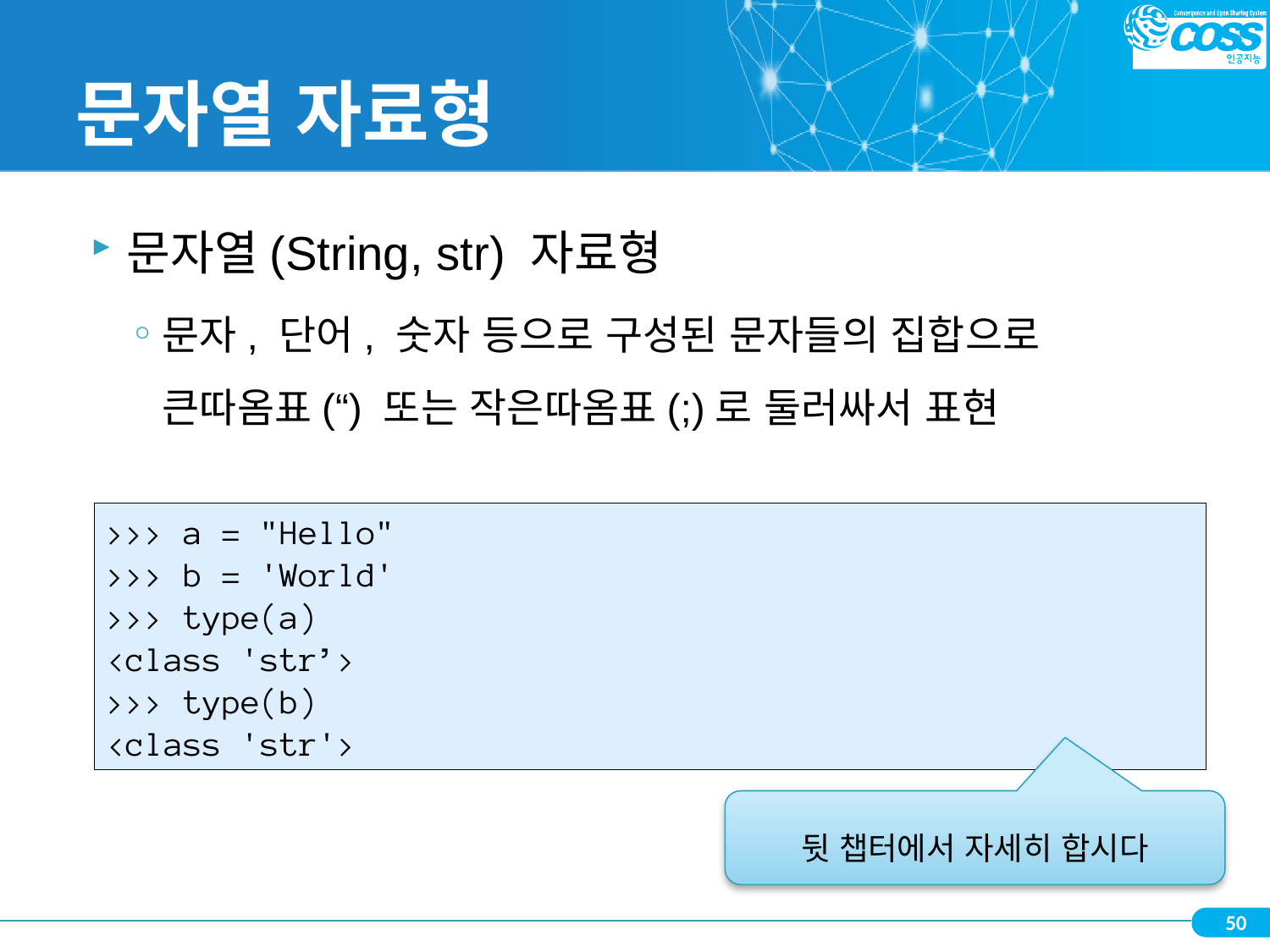

# 문자열 자료형
문자열(String, str) 자료형
문자, 단어, 숫자 등으로 구성된 문자들의 집합으로 큰따옴표(“) 또는 작은따옴표(;)로 둘러싸서 표현
>>> a = "Hello"
>>> b = 'World'
>>> type(a)
<class 'str’>
>>> type(b)
<class 'str'>
뒷 챕터에서 자세히 합시다